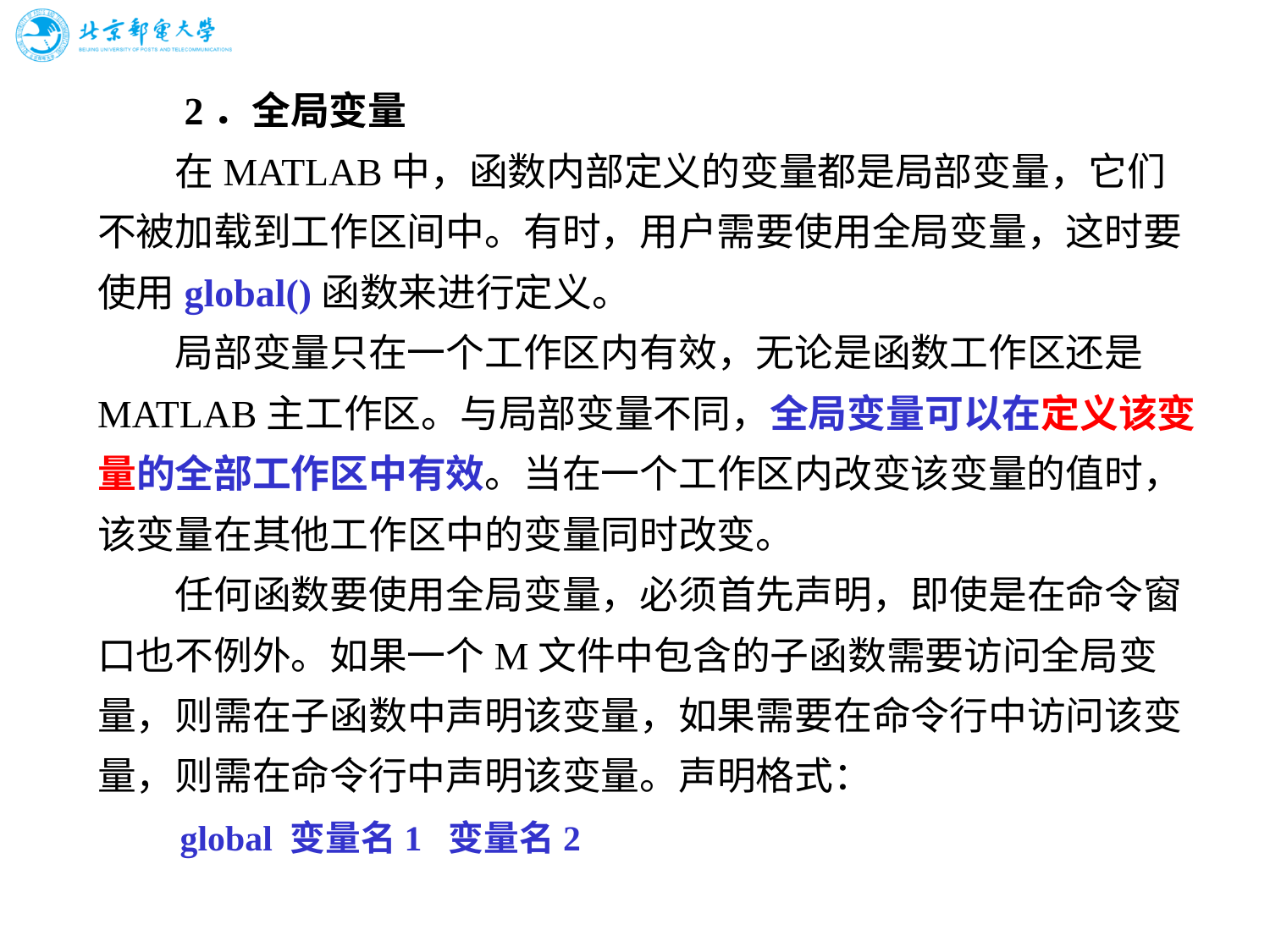

# 2．全局变量 　　在MATLAB中，函数内部定义的变量都是局部变量，它们不被加载到工作区间中。有时，用户需要使用全局变量，这时要使用global()函数来进行定义。 　　局部变量只在一个工作区内有效，无论是函数工作区还是MATLAB主工作区。与局部变量不同，全局变量可以在定义该变量的全部工作区中有效。当在一个工作区内改变该变量的值时，该变量在其他工作区中的变量同时改变。 　　任何函数要使用全局变量，必须首先声明，即使是在命令窗口也不例外。如果一个M文件中包含的子函数需要访问全局变量，则需在子函数中声明该变量，如果需要在命令行中访问该变量，则需在命令行中声明该变量。声明格式： 　　global 变量名1  变量名2